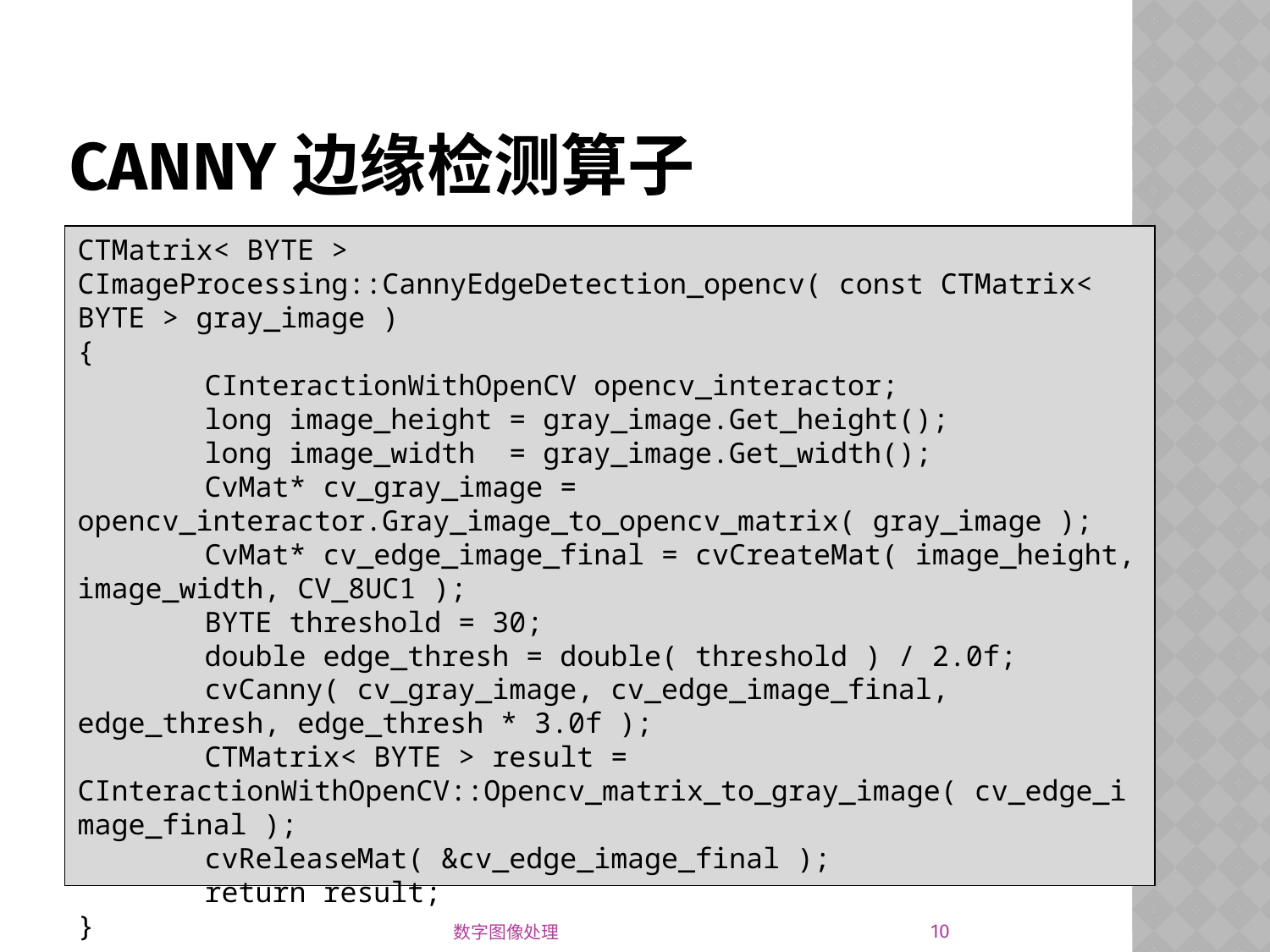

# Canny边缘检测算子

CTMatrix< BYTE > CImageProcessing::CannyEdgeDetection_opencv( const CTMatrix< BYTE > gray_image )
{
	CInteractionWithOpenCV opencv_interactor;
	long image_height = gray_image.Get_height();
	long image_width  = gray_image.Get_width();
	CvMat* cv_gray_image = opencv_interactor.Gray_image_to_opencv_matrix( gray_image );
	CvMat* cv_edge_image_final = cvCreateMat( image_height, image_width, CV_8UC1 );
	BYTE threshold = 30;
	double edge_thresh = double( threshold ) / 2.0f;
	cvCanny( cv_gray_image, cv_edge_image_final, edge_thresh, edge_thresh * 3.0f );
	CTMatrix< BYTE > result = CInteractionWithOpenCV::Opencv_matrix_to_gray_image( cv_edge_image_final );
	cvReleaseMat( &cv_edge_image_final );
	return result;
}
10
数字图像处理